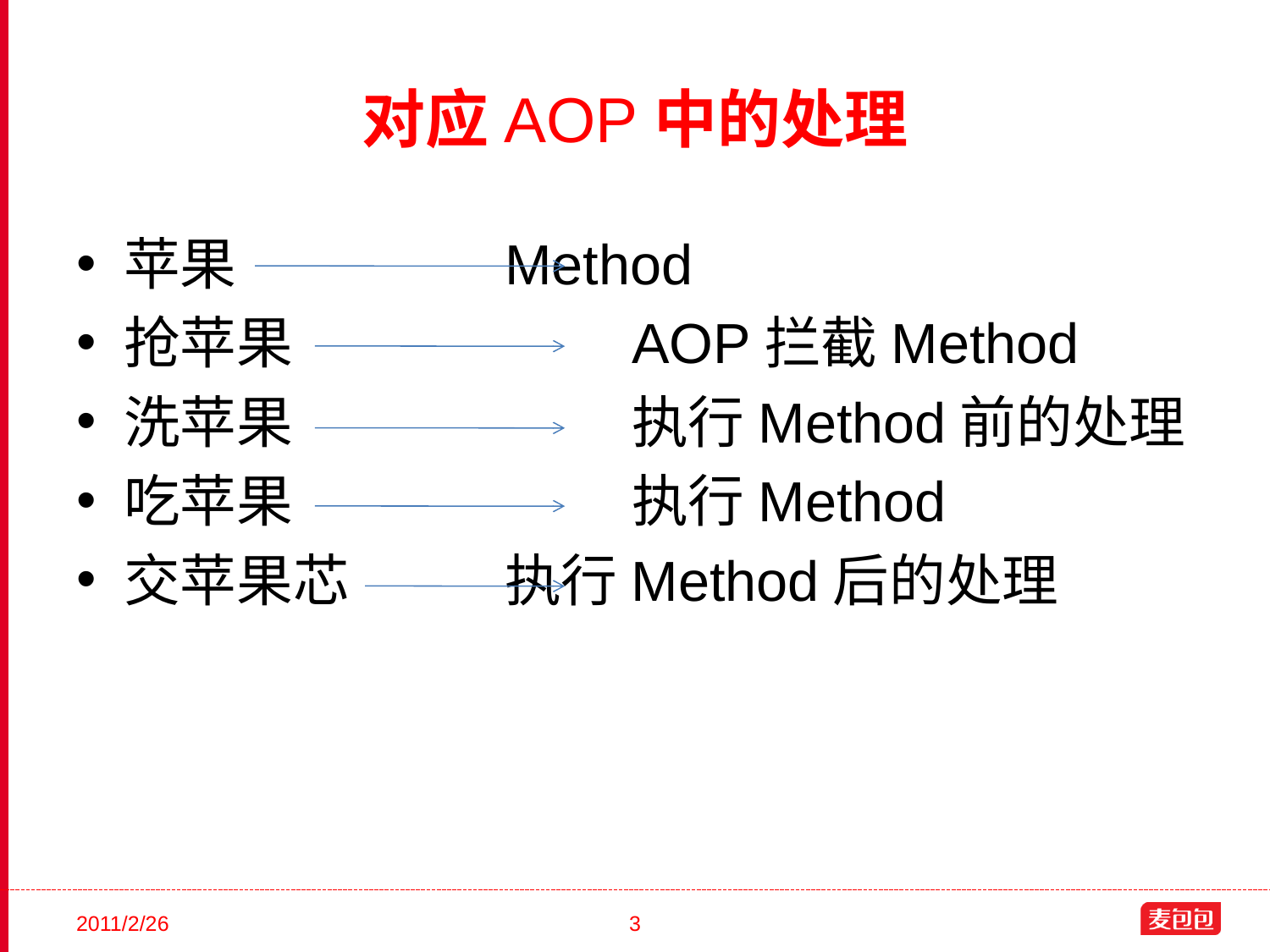

# 对应AOP中的处理
苹果			Method
抢苹果			AOP拦截Method
洗苹果			执行Method前的处理
吃苹果			执行Method
交苹果芯		执行Method后的处理
2011/2/26
3